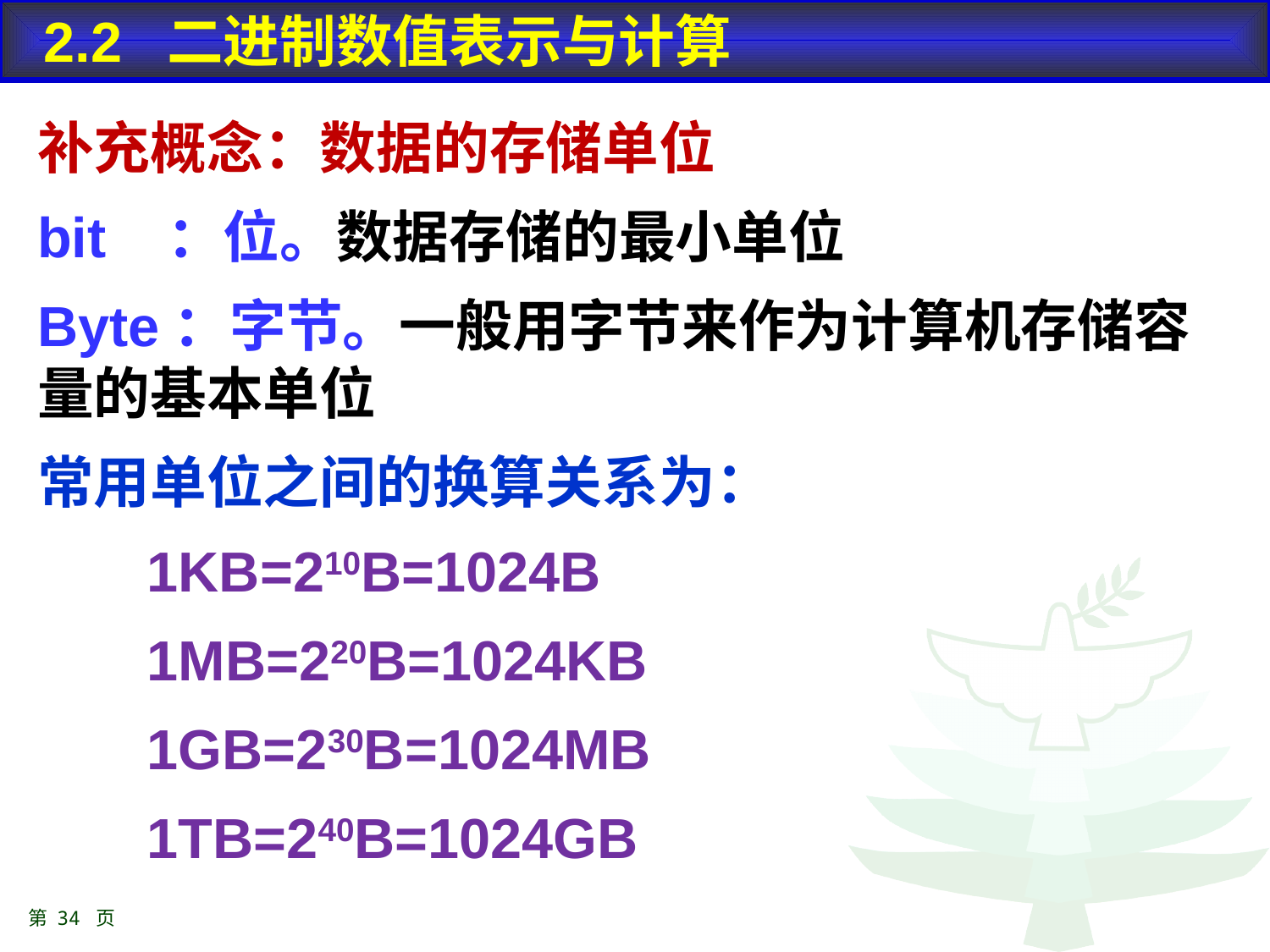

2.2  二进制数值表示与计算
补充概念：数据的存储单位
bit   ：位。数据存储的最小单位
Byte：字节。一般用字节来作为计算机存储容量的基本单位
常用单位之间的换算关系为：
       1KB=210B=1024B
       1MB=220B=1024KB
       1GB=230B=1024MB
       1TB=240B=1024GB